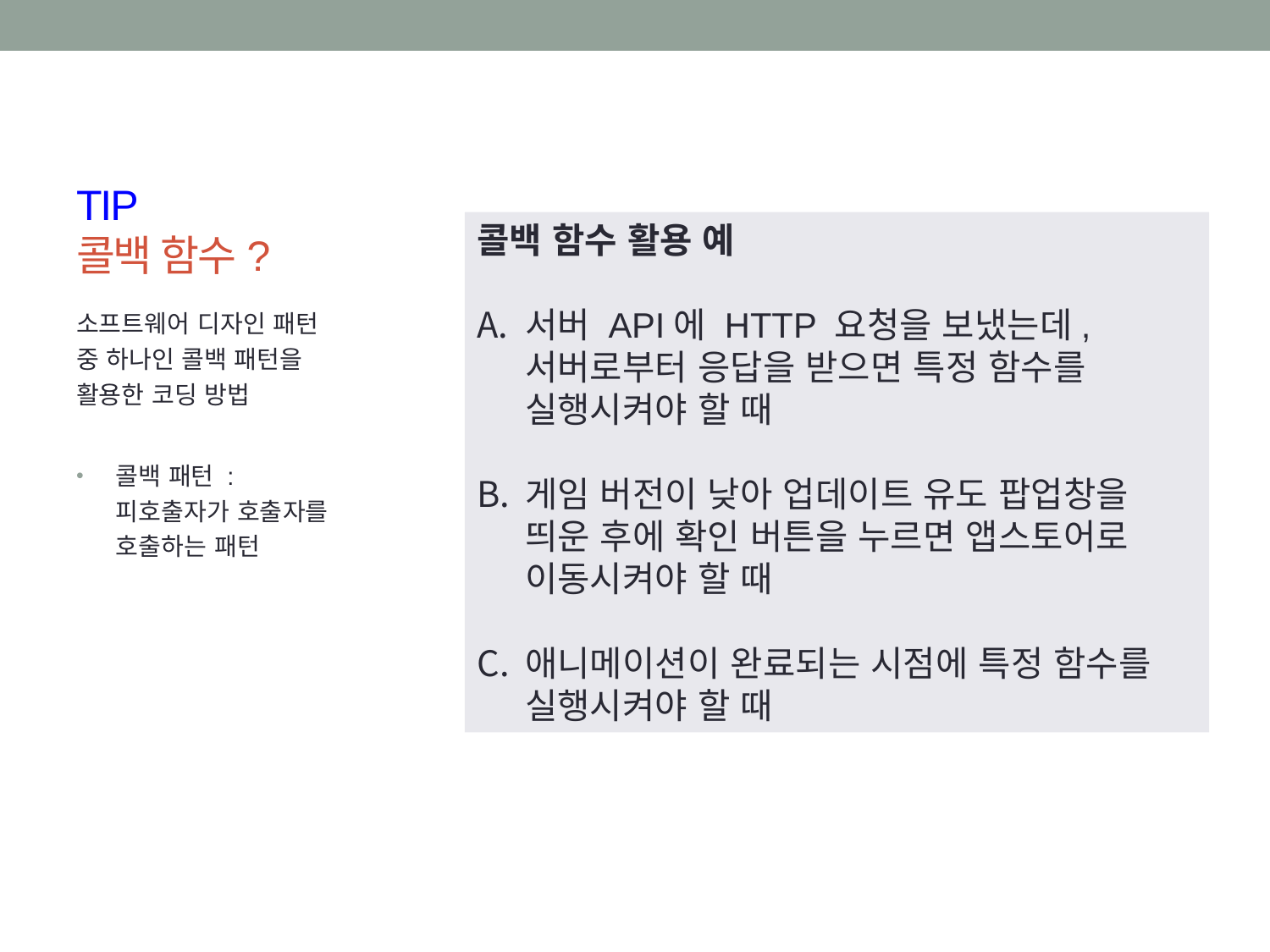

# TIP 콜백 함수?
콜백 함수 활용 예

서버 API에 HTTP 요청을 보냈는데, 서버로부터 응답을 받으면 특정 함수를 실행시켜야 할 때

게임 버전이 낮아 업데이트 유도 팝업창을 띄운 후에 확인 버튼을 누르면 앱스토어로 이동시켜야 할 때

애니메이션이 완료되는 시점에 특정 함수를 실행시켜야 할 때
소프트웨어 디자인 패턴 중 하나인 콜백 패턴을 활용한 코딩 방법

콜백 패턴 : 피호출자가 호출자를 호출하는 패턴